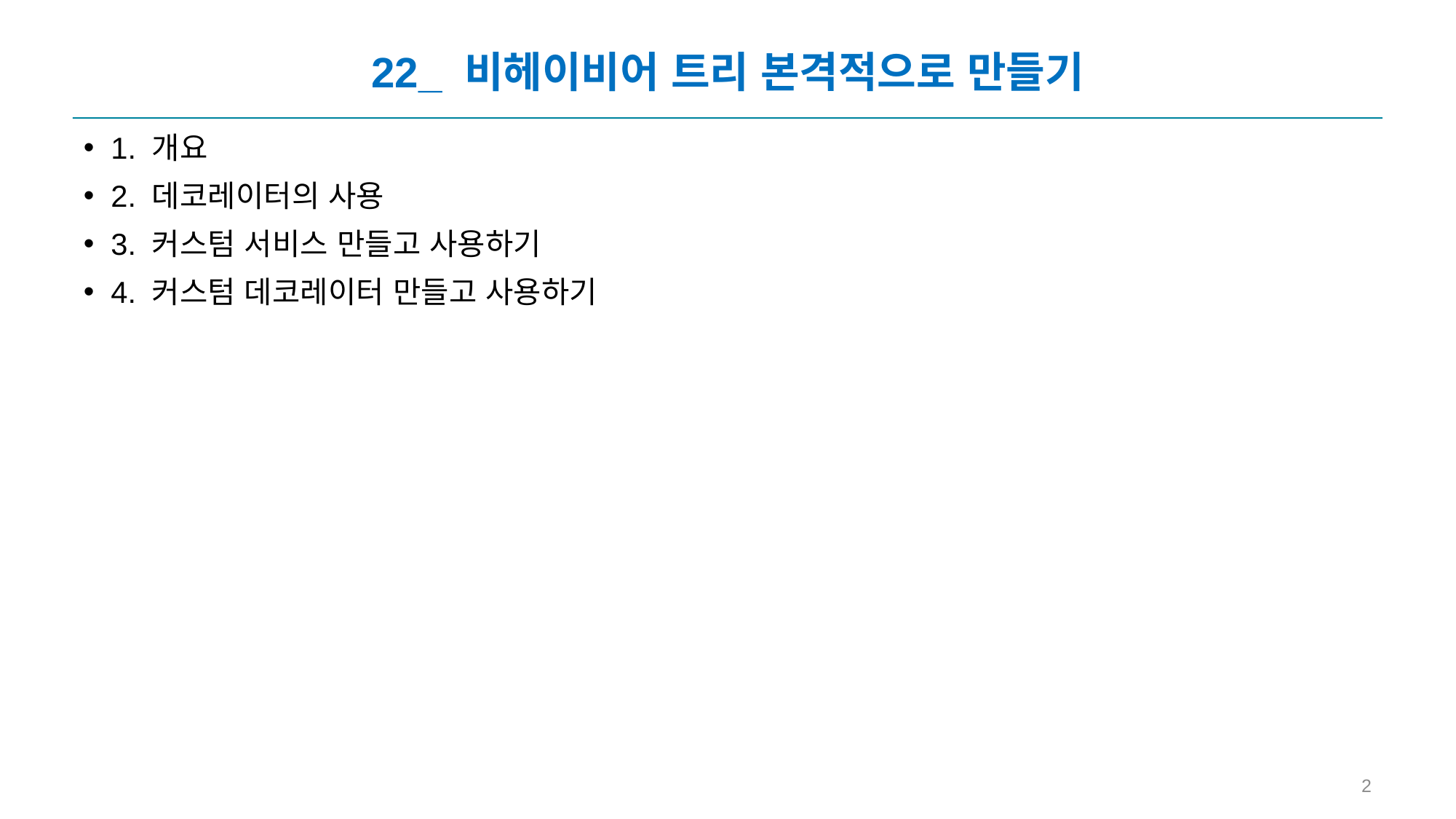

# 22_ 비헤이비어 트리 본격적으로 만들기
1. 개요
2. 데코레이터의 사용
3. 커스텀 서비스 만들고 사용하기
4. 커스텀 데코레이터 만들고 사용하기

2